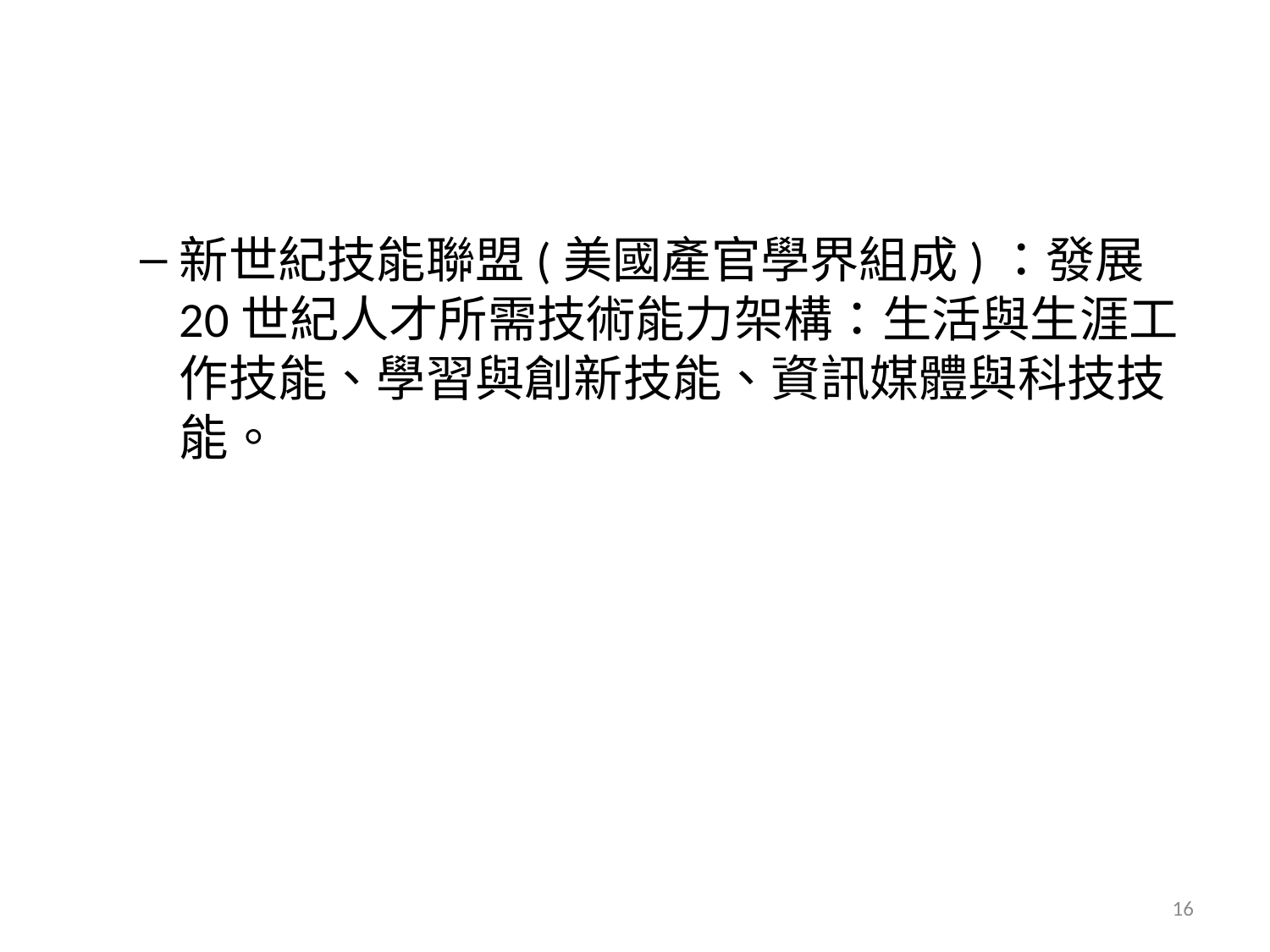

#
新世紀技能聯盟(美國產官學界組成)：發展20世紀人才所需技術能力架構：生活與生涯工作技能、學習與創新技能、資訊媒體與科技技能。

16